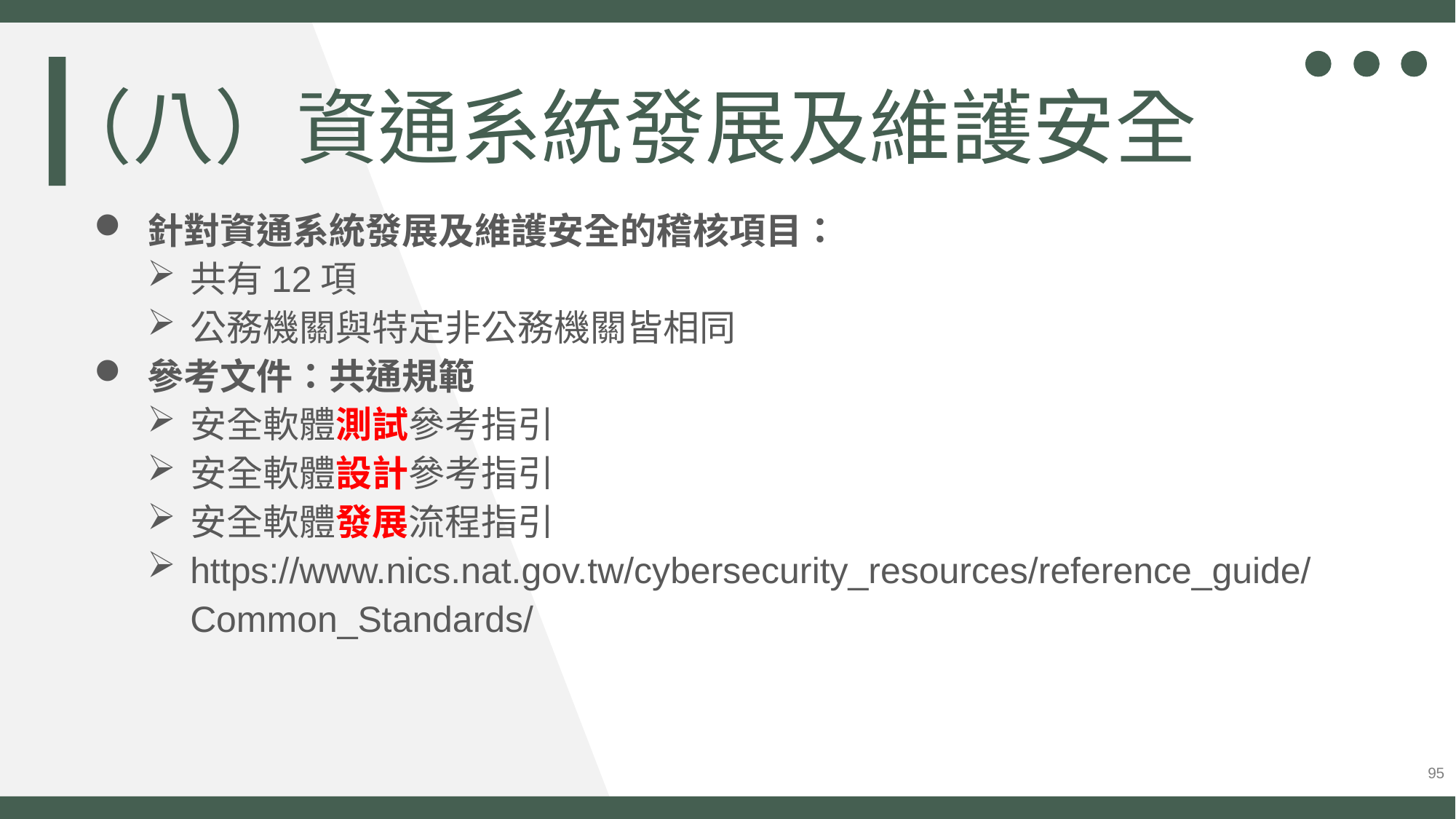

（八）資通系統發展及維護安全
針對資通系統發展及維護安全的稽核項目：
共有12項
公務機關與特定非公務機關皆相同
參考文件：共通規範
安全軟體測試參考指引
安全軟體設計參考指引
安全軟體發展流程指引
https://www.nics.nat.gov.tw/cybersecurity_resources/reference_guide/Common_Standards/
95